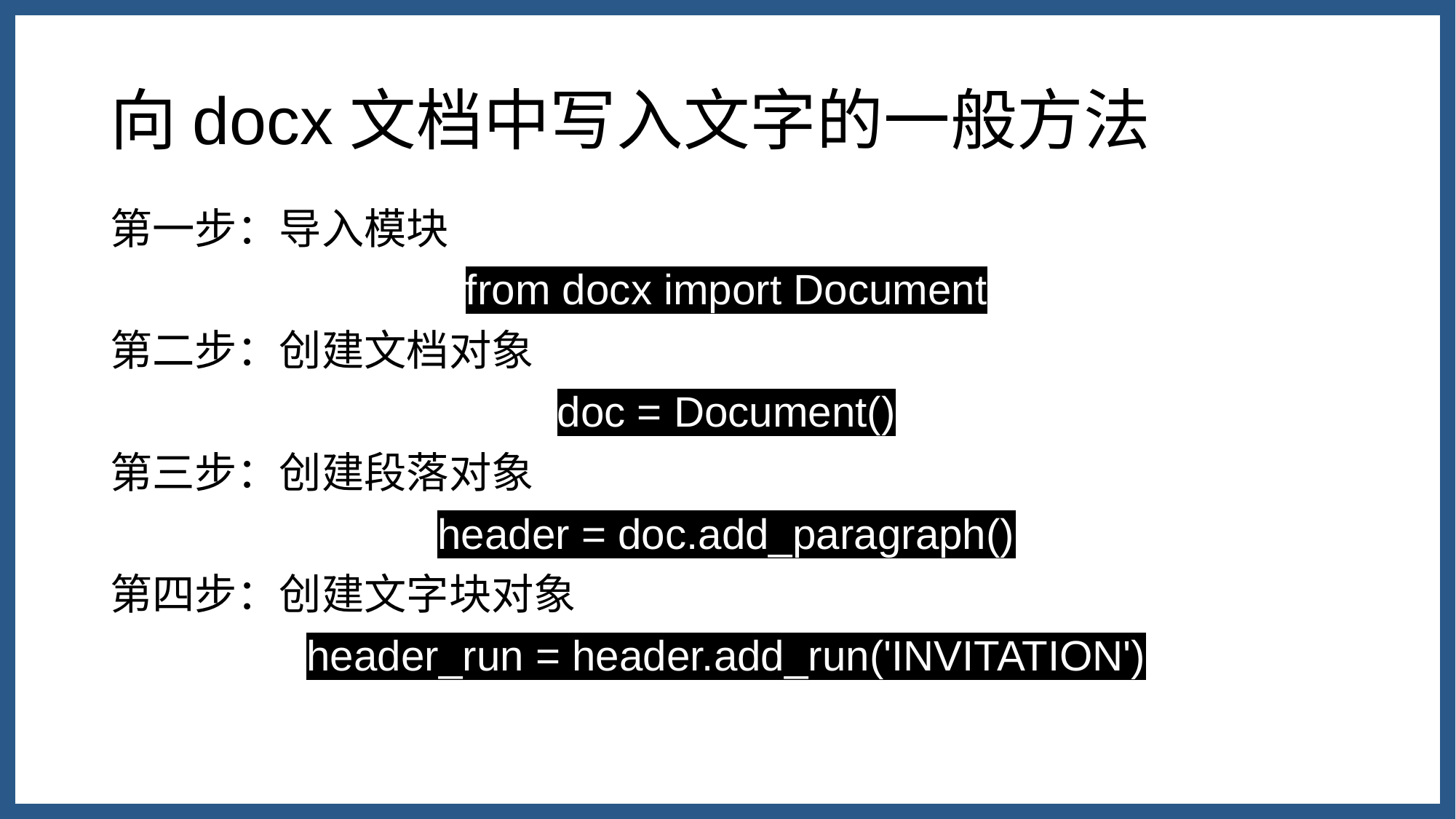

向docx文档中写入文字的一般方法
第一步：导入模块
from docx import Document
第二步：创建文档对象
doc = Document()
第三步：创建段落对象
header = doc.add_paragraph()
第四步：创建文字块对象
header_run = header.add_run('INVITATION')